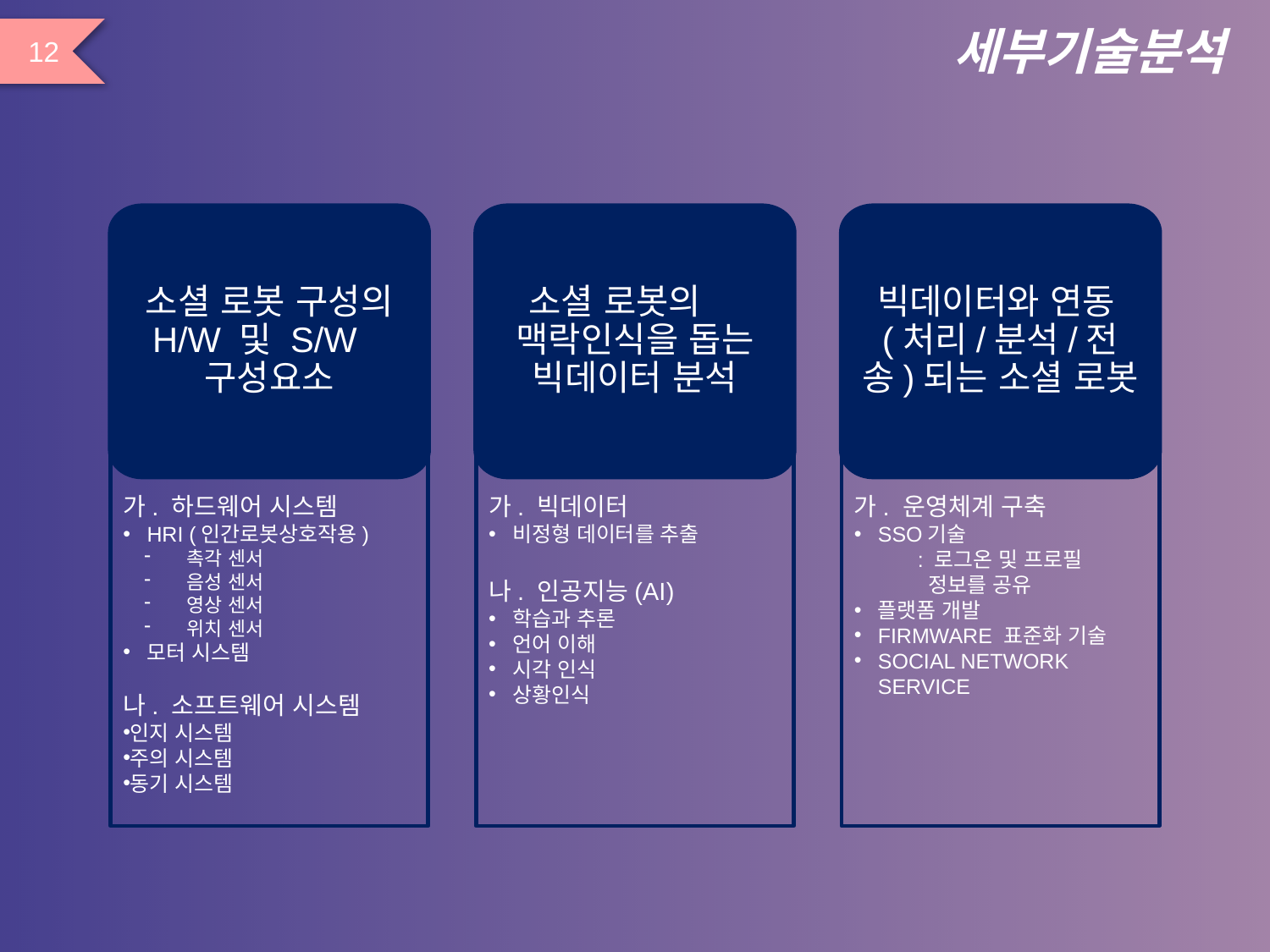

# 세부기술분석
12
소셜 로봇 구성의 H/W 및 S/W    구성요소

가. 하드웨어 시스템
HRI (인간로봇상호작용)
촉각 센서
음성 센서
영상 센서
위치 센서
모터 시스템

나. 소프트웨어 시스템
인지 시스템
주의 시스템
동기 시스템

소셜 로봇의     맥락인식을 돕는 빅데이터 분석

가. 빅데이터
비정형 데이터를 추출

나. 인공지능(AI)
학습과 추론
언어 이해
시각 인식
상황인식

빅데이터와 연동(처리/분석/전송)되는 소셜 로봇

가. 운영체계 구축
SSO기술
: 로그온 및 프로필
 정보를 공유
플랫폼 개발
FIRMWARE 표준화 기술
SOCIAL NETWORK SERVICE